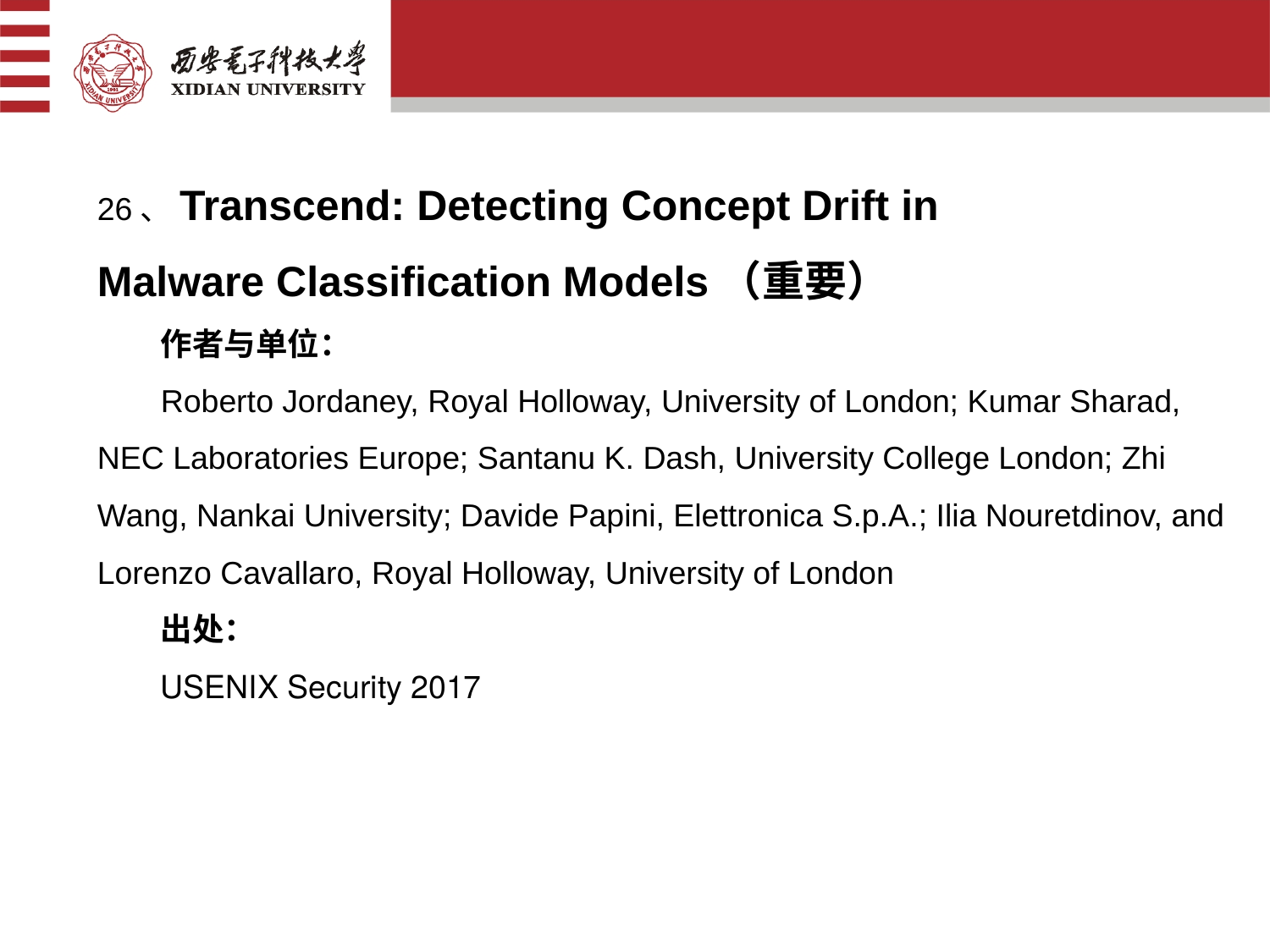

26、Transcend: Detecting Concept Drift in
Malware Classification Models（重要）
作者与单位：
Roberto Jordaney, Royal Holloway, University of London; Kumar Sharad, NEC Laboratories Europe; Santanu K. Dash, University College London; Zhi Wang, Nankai University; Davide Papini, Elettronica S.p.A.; Ilia Nouretdinov, and Lorenzo Cavallaro, Royal Holloway, University of London
出处：
USENIX Security 2017